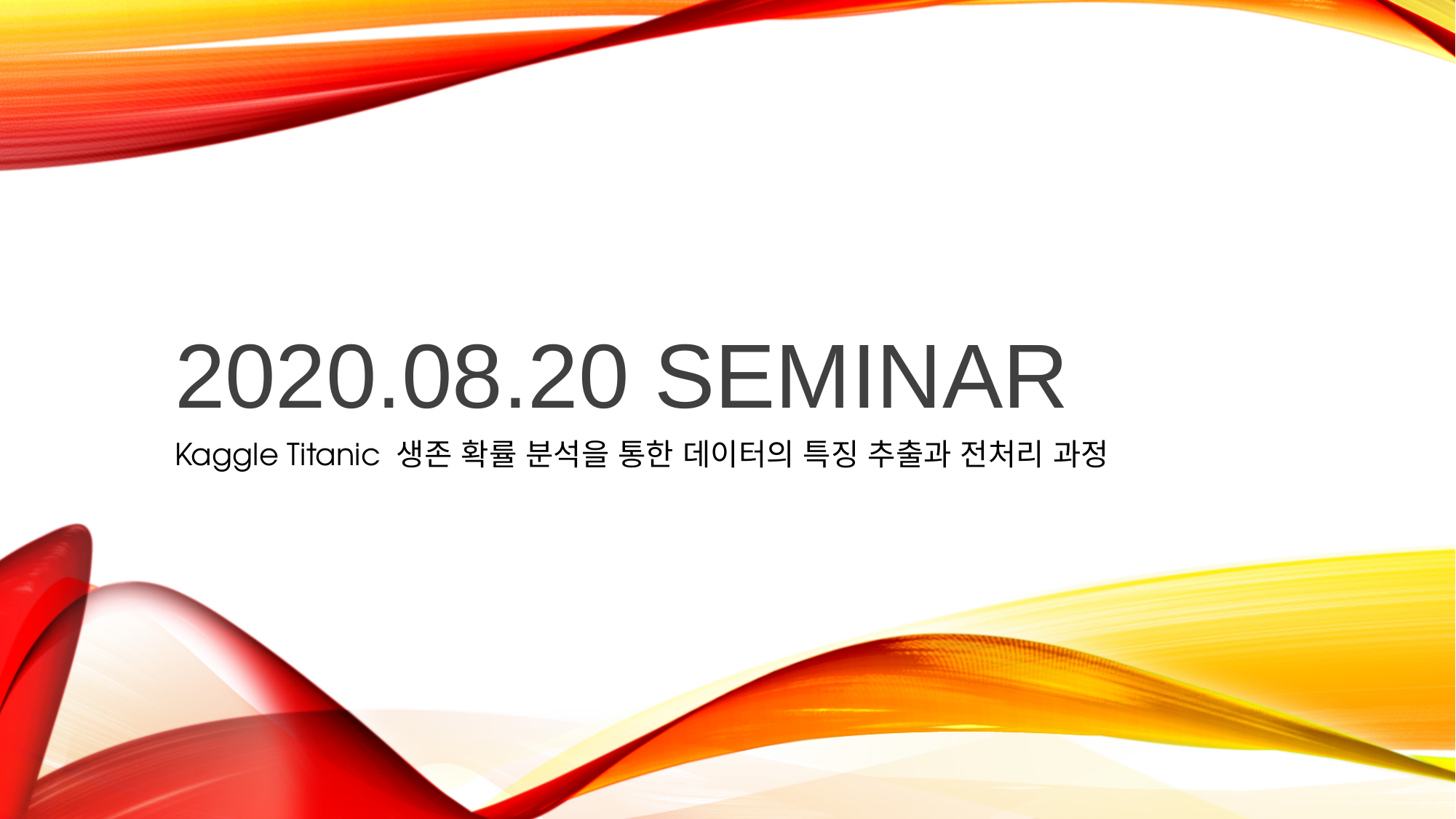

# 2020.08.20 seminar
Kaggle Titanic 생존 확률 분석을 통한 데이터의 특징 추출과 전처리 과정